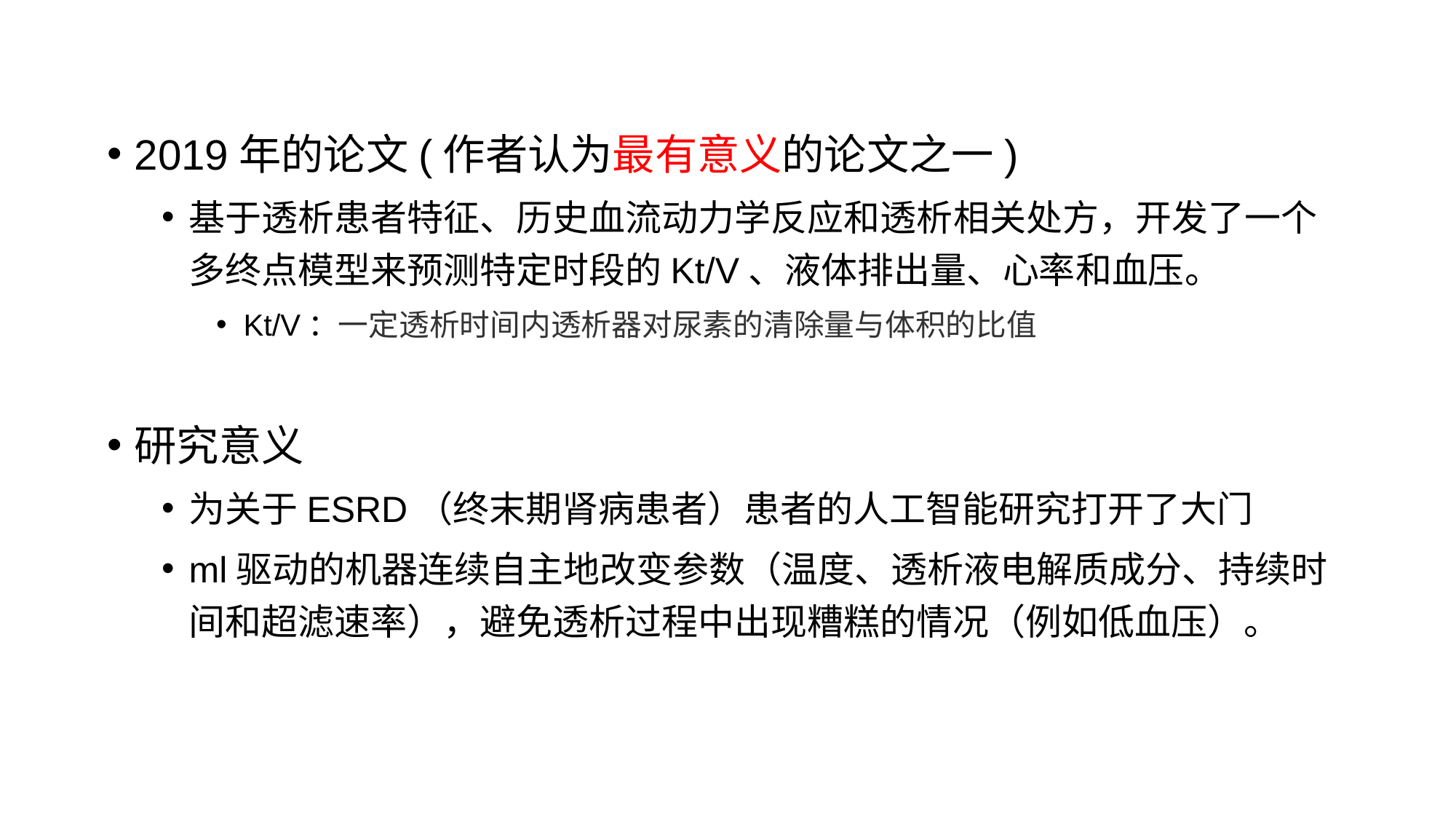

2019年的论文(作者认为最有意义的论文之一)
基于透析患者特征、历史血流动力学反应和透析相关处方，开发了一个多终点模型来预测特定时段的Kt/V、液体排出量、心率和血压。
Kt/V：一定透析时间内透析器对尿素的清除量与体积的比值

研究意义
为关于ESRD（终末期肾病患者）患者的人工智能研究打开了大门
ml驱动的机器连续自主地改变参数（温度、透析液电解质成分、持续时间和超滤速率），避免透析过程中出现糟糕的情况（例如低血压）。